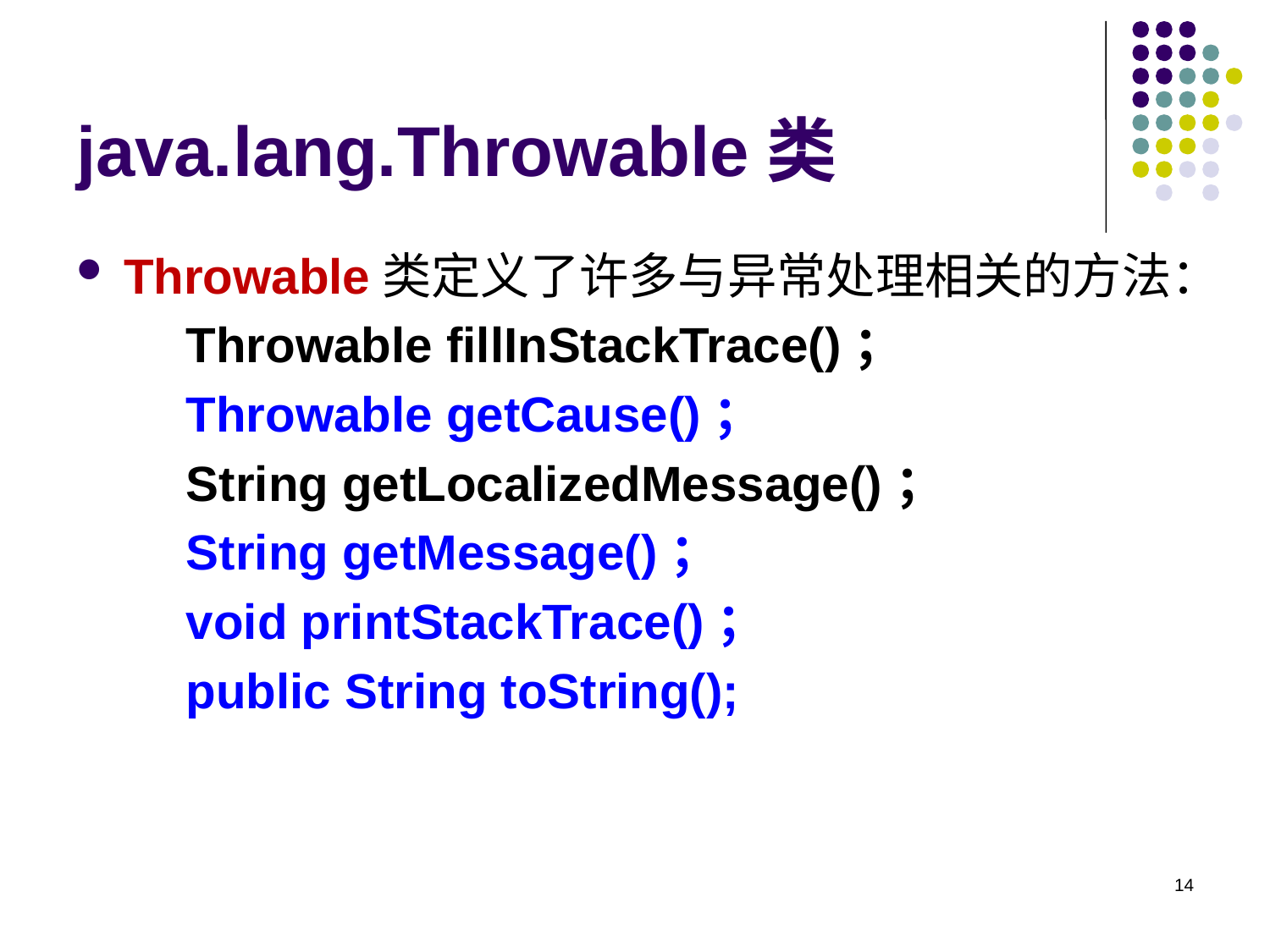

# java.lang.Throwable类
Throwable类定义了许多与异常处理相关的方法：
        Throwable fillInStackTrace()；
        Throwable getCause()；
        String getLocalizedMessage()；
        String getMessage()；
        void printStackTrace()；
        public String toString();
14